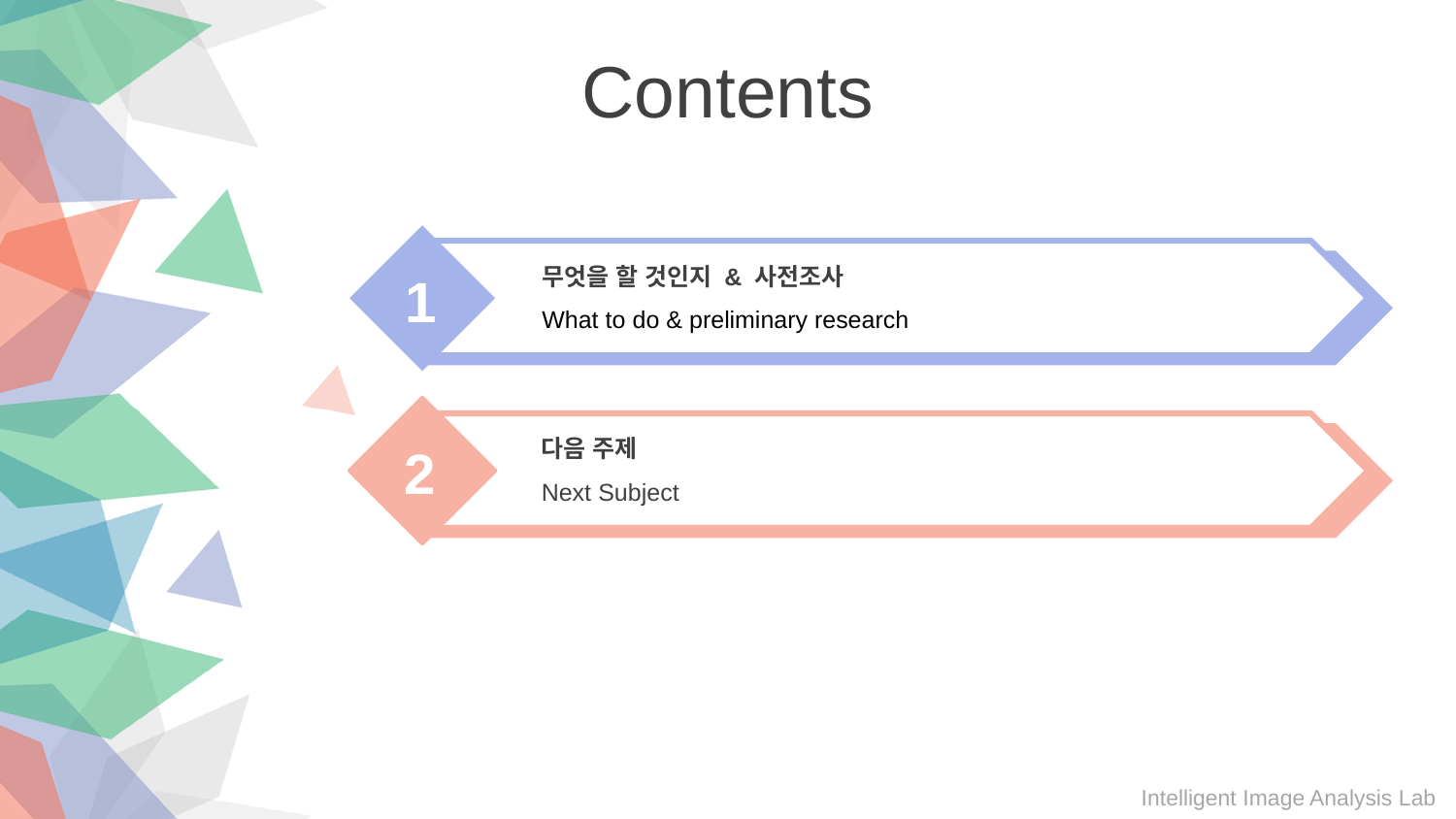

Contents

무엇을 할 것인지 & 사전조사
What to do & preliminary research
1

다음 주제
Next Subject
2
4